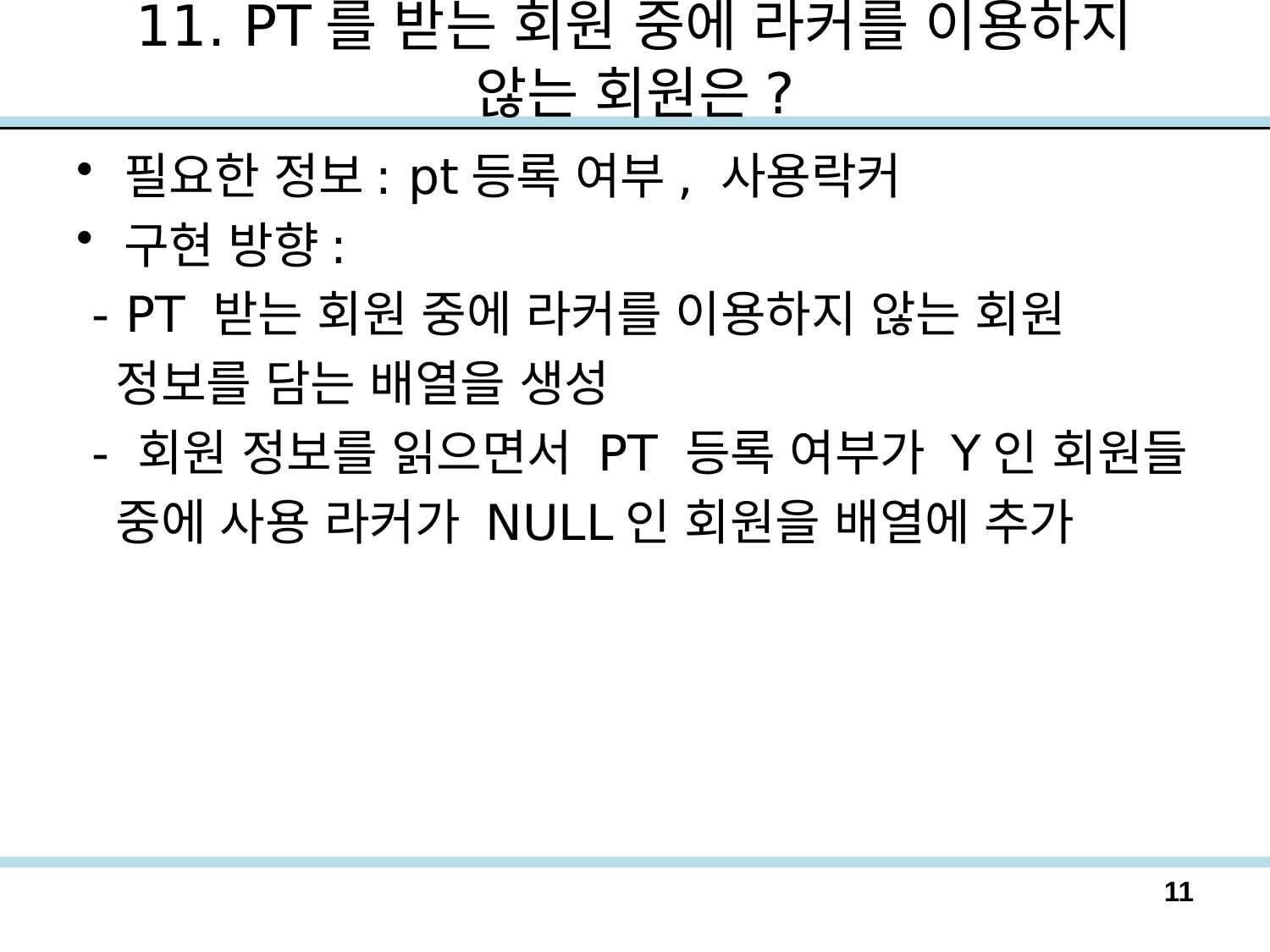

# 11. PT를 받는 회원 중에 라커를 이용하지 않는 회원은?
필요한 정보: pt등록 여부, 사용락커
구현 방향:
 - PT 받는 회원 중에 라커를 이용하지 않는 회원
  정보를 담는 배열을 생성
 - 회원 정보를 읽으면서 PT 등록 여부가 Y인 회원들
  중에 사용 라커가 NULL인 회원을 배열에 추가

11